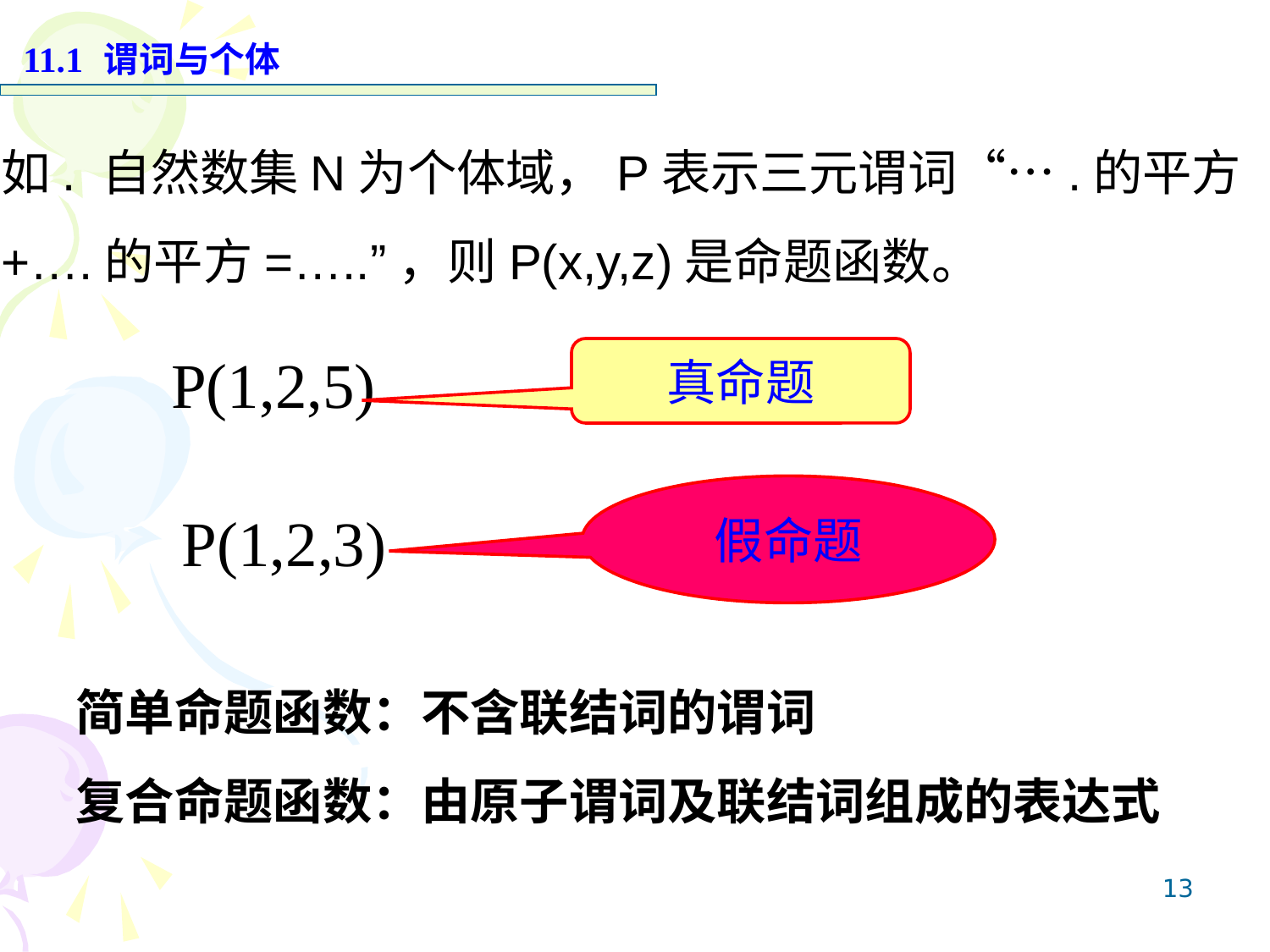

11.1 谓词与个体

如. 自然数集N为个体域，P表示三元谓词“….的平方
+….的平方=…..”，则P(x,y,z)是命题函数。
P(1,2,5)
真命题
假命题
P(1,2,3)
简单命题函数：不含联结词的谓词
复合命题函数：由原子谓词及联结词组成的表达式
13